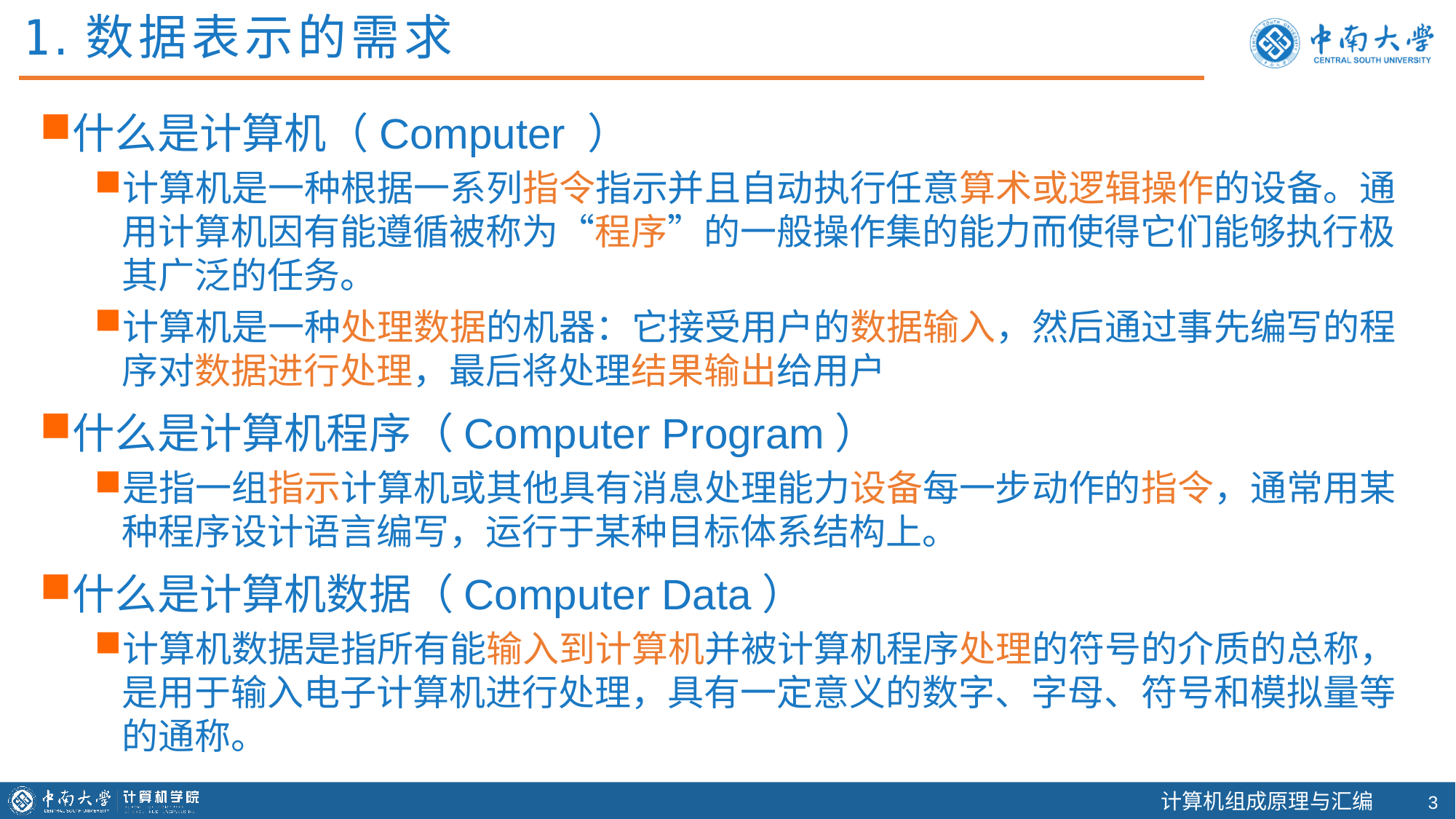

1.数据表示的需求
什么是计算机（Computer ）
计算机是一种根据一系列指令指示并且自动执行任意算术或逻辑操作的设备。通用计算机因有能遵循被称为“程序”的一般操作集的能力而使得它们能够执行极其广泛的任务。
计算机是一种处理数据的机器：它接受用户的数据输入，然后通过事先编写的程序对数据进行处理，最后将处理结果输出给用户
什么是计算机程序（Computer Program）
是指一组指示计算机或其他具有消息处理能力设备每一步动作的指令，通常用某种程序设计语言编写，运行于某种目标体系结构上。
什么是计算机数据（Computer Data）
计算机数据是指所有能输入到计算机并被计算机程序处理的符号的介质的总称，是用于输入电子计算机进行处理，具有一定意义的数字、字母、符号和模拟量等的通称。

3